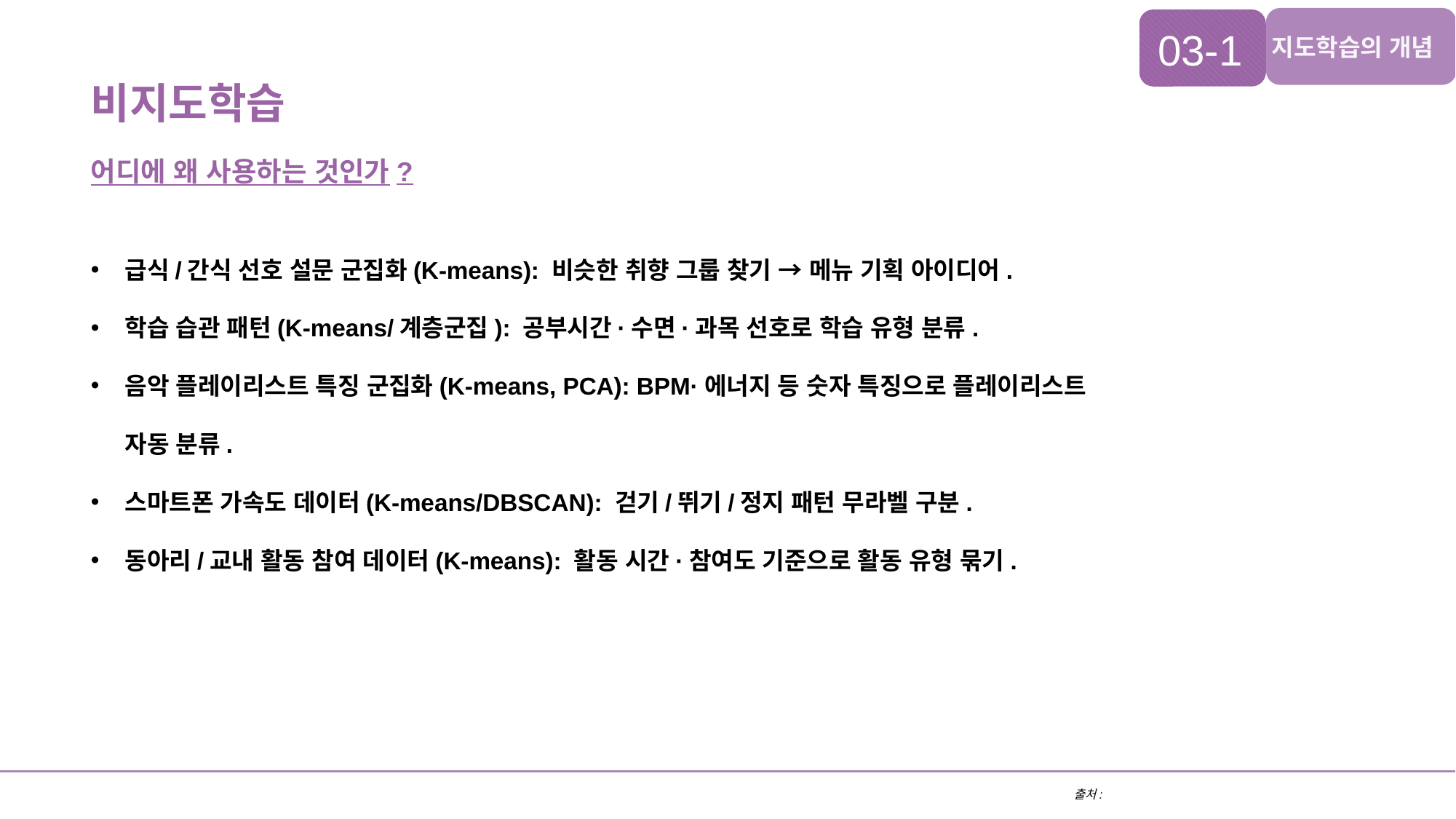

03-1
지도학습의 개념
비지도학습
어디에 왜 사용하는 것인가?
급식/간식 선호 설문 군집화(K-means): 비슷한 취향 그룹 찾기 → 메뉴 기획 아이디어.
학습 습관 패턴(K-means/계층군집): 공부시간·수면·과목 선호로 학습 유형 분류.
음악 플레이리스트 특징 군집화(K-means, PCA): BPM·에너지 등 숫자 특징으로 플레이리스트 자동 분류.
스마트폰 가속도 데이터(K-means/DBSCAN): 걷기/뛰기/정지 패턴 무라벨 구분.
동아리/교내 활동 참여 데이터(K-means): 활동 시간·참여도 기준으로 활동 유형 묶기.
출처: